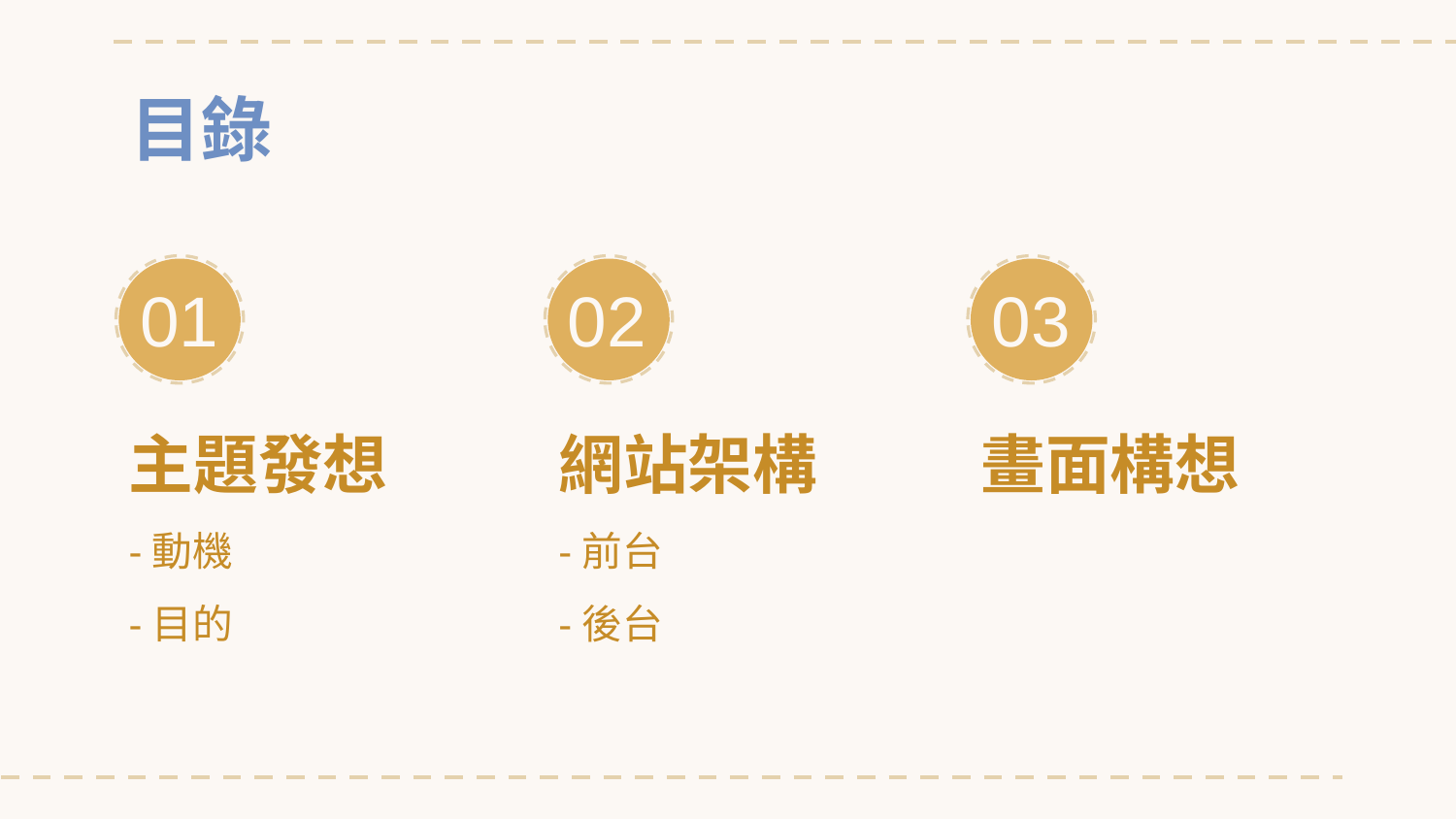

# 目錄

01
02
03
網站架構
-前台
-後台

主題發想
-動機
-目的
畫面構想